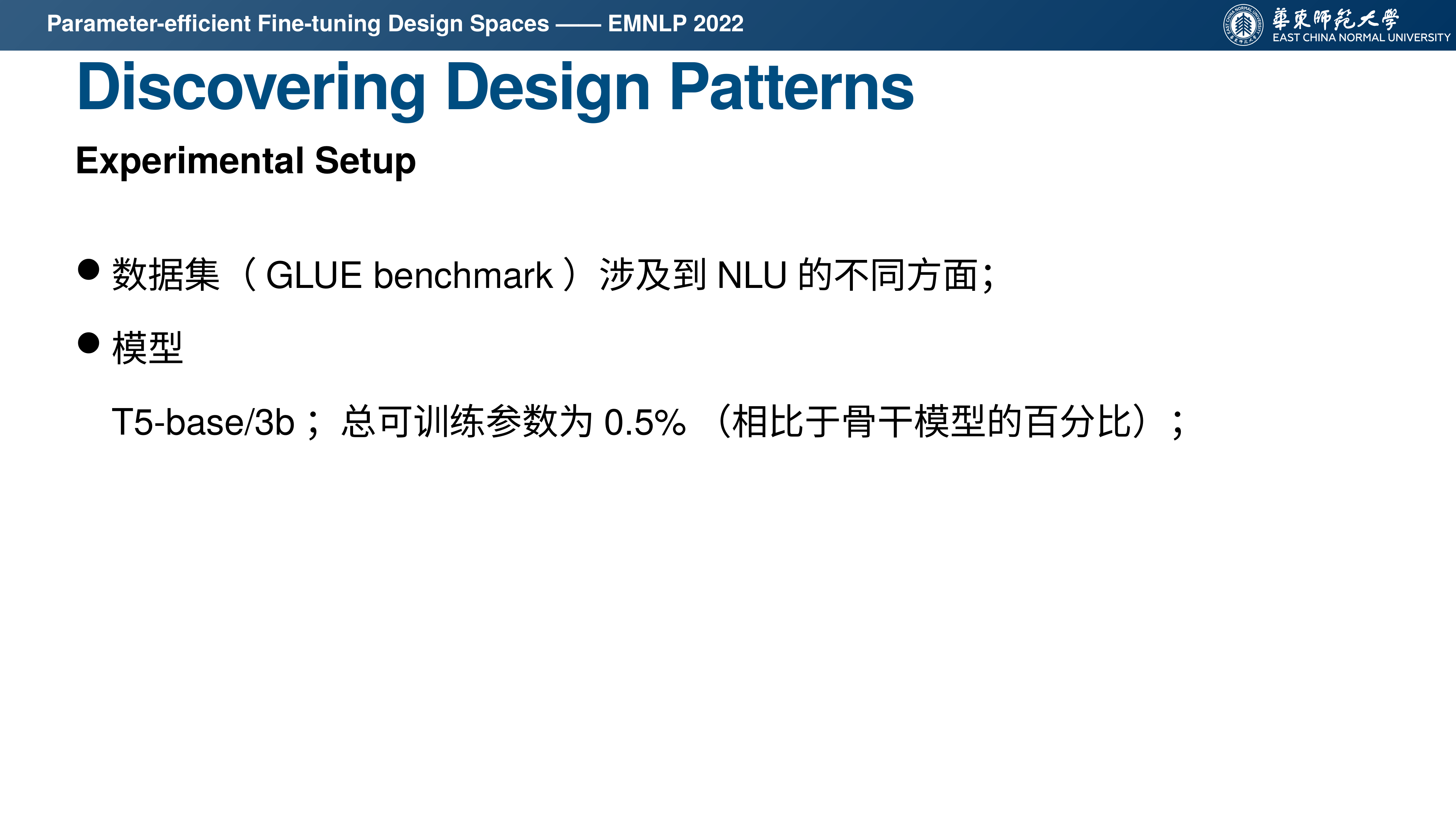

# Discovering Design Patterns
Experimental Setup
数据集（GLUE benchmark）涉及到NLU的不同方面；
模型
T5-base/3b；总可训练参数为0.5%（相比于骨干模型的百分比）；